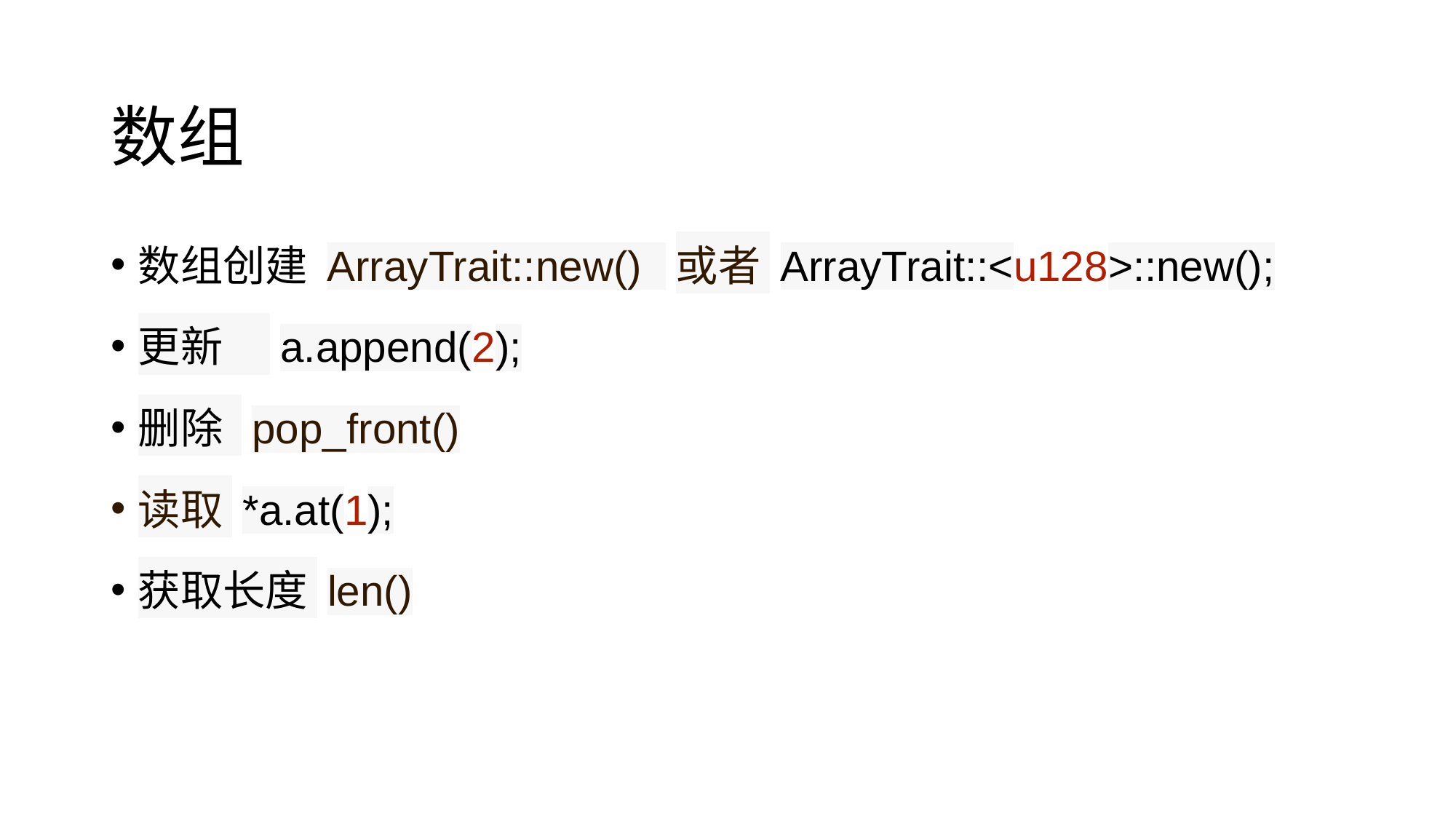

# 数组
数组创建 ArrayTrait::new()  或者 ArrayTrait::<u128>::new();
更新     a.append(2);
删除  pop_front()
读取 *a.at(1);
获取长度 len()